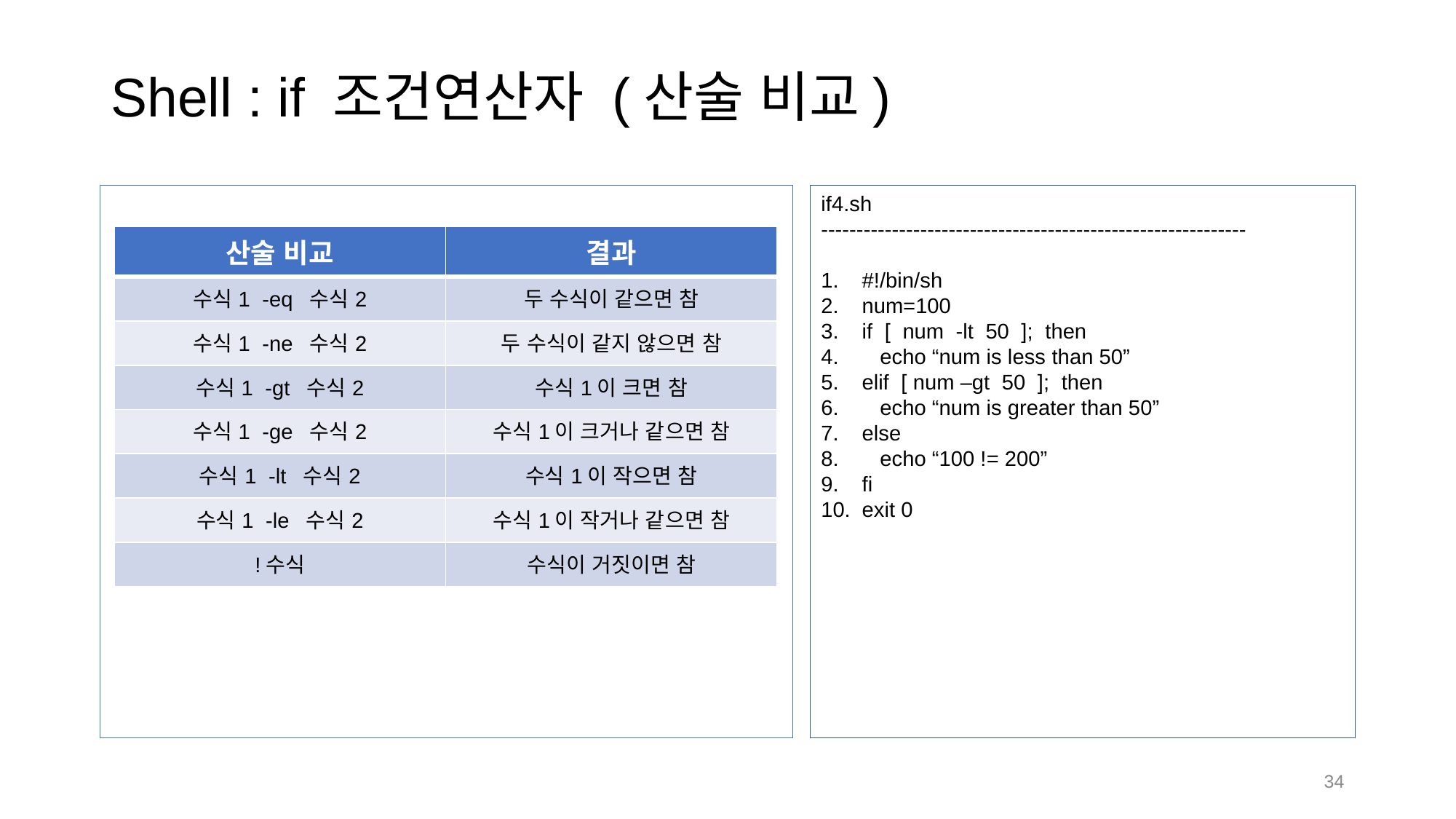

# Shell : if 조건연산자 (산술 비교)

if4.sh
------------------------------------------------------------

#!/bin/sh
num=100
if  [  num  -lt  50  ];  then
   echo “num is less than 50”
elif  [ num –gt  50  ];  then
   echo “num is greater than 50”
else
   echo “100 != 200”
fi
exit 0
| 산술 비교 | 결과 |
| --- | --- |
| 수식1 -eq 수식2 | 두 수식이 같으면 참 |
| 수식1 -ne 수식2 | 두 수식이 같지 않으면 참 |
| 수식1 -gt 수식2 | 수식1이 크면 참 |
| 수식1 -ge 수식2 | 수식1이 크거나 같으면 참 |
| 수식1 -lt 수식2 | 수식1이 작으면 참 |
| 수식1 -le 수식2 | 수식1이 작거나 같으면 참 |
| !수식 | 수식이 거짓이면 참 |
34